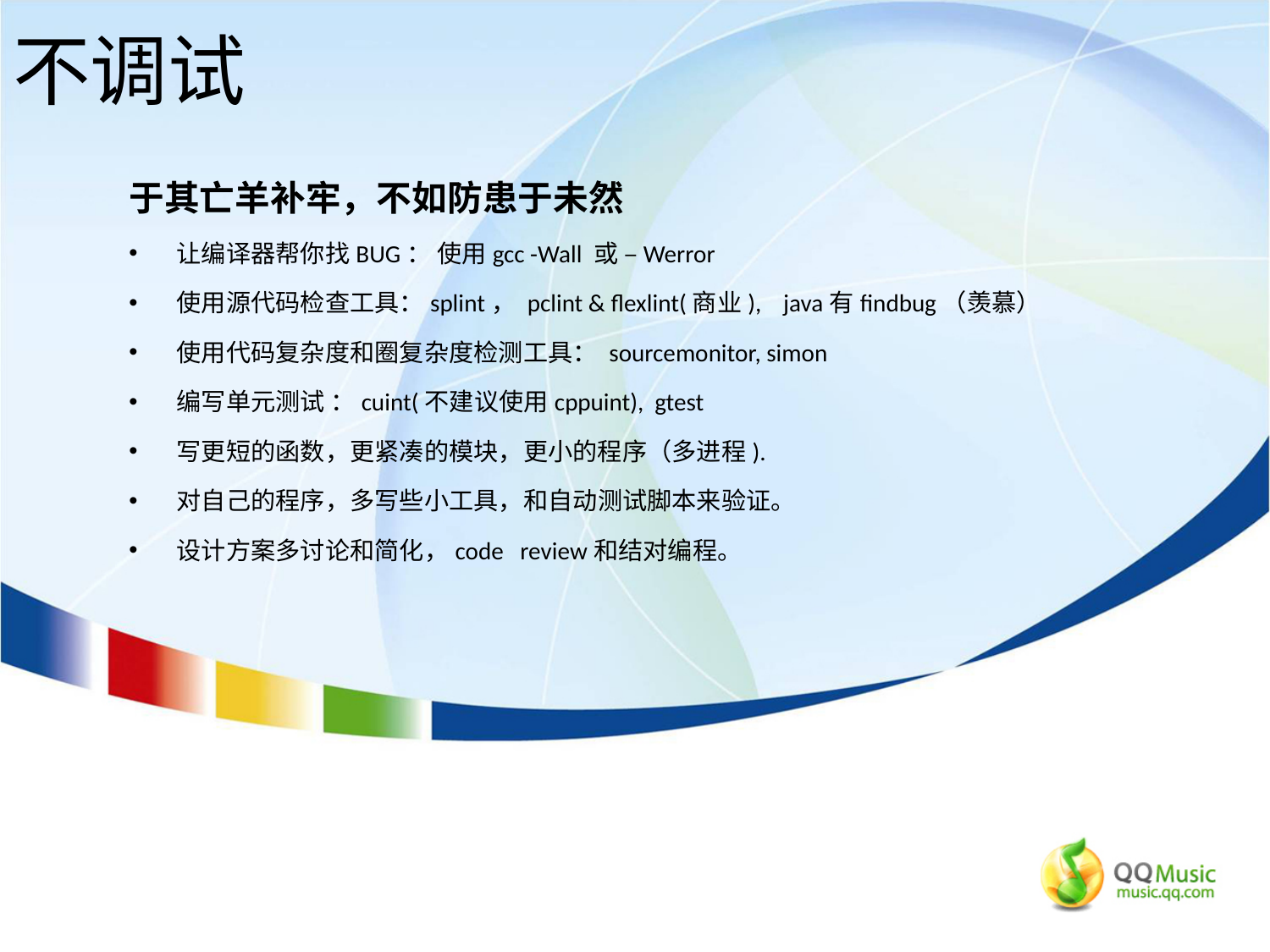

不调试
于其亡羊补牢，不如防患于未然
让编译器帮你找BUG： 使用gcc -Wall 或 –Werror
使用源代码检查工具：splint， pclint & flexlint(商业),    java有findbug（羡慕）
使用代码复杂度和圈复杂度检测工具： sourcemonitor, simon
编写单元测试 ：cuint(不建议使用cppuint),  gtest
写更短的函数，更紧凑的模块，更小的程序（多进程).
对自己的程序，多写些小工具，和自动测试脚本来验证。
设计方案多讨论和简化，code   review和结对编程。